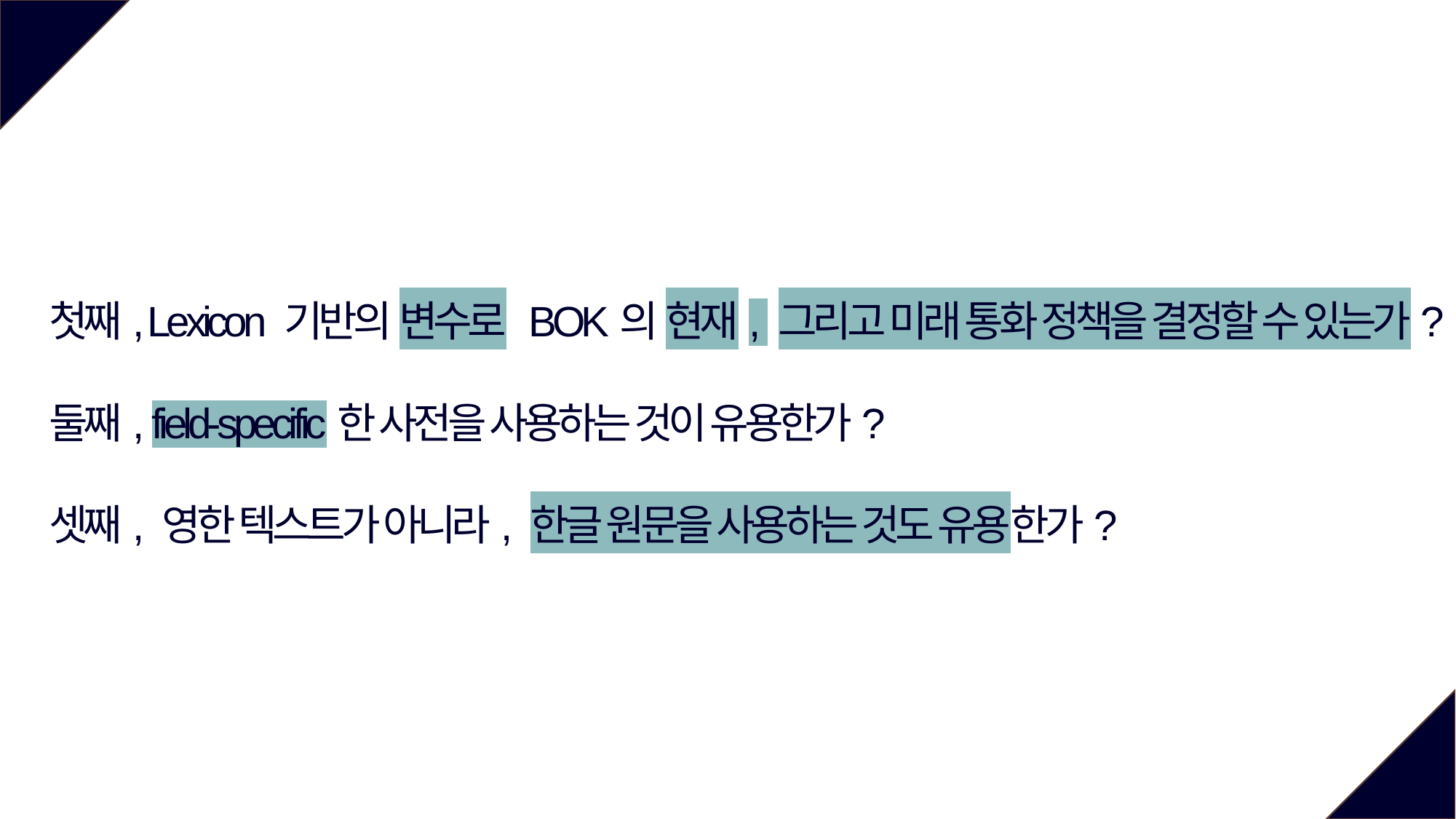

첫째, Lexicon 기반의 변수로 BOK의 현재, 그리고 미래 통화 정책을 결정할 수 있는가?
둘째, field-specific한 사전을 사용하는 것이 유용한가?
셋째, 영한 텍스트가 아니라, 한글 원문을 사용하는 것도 유용한가?